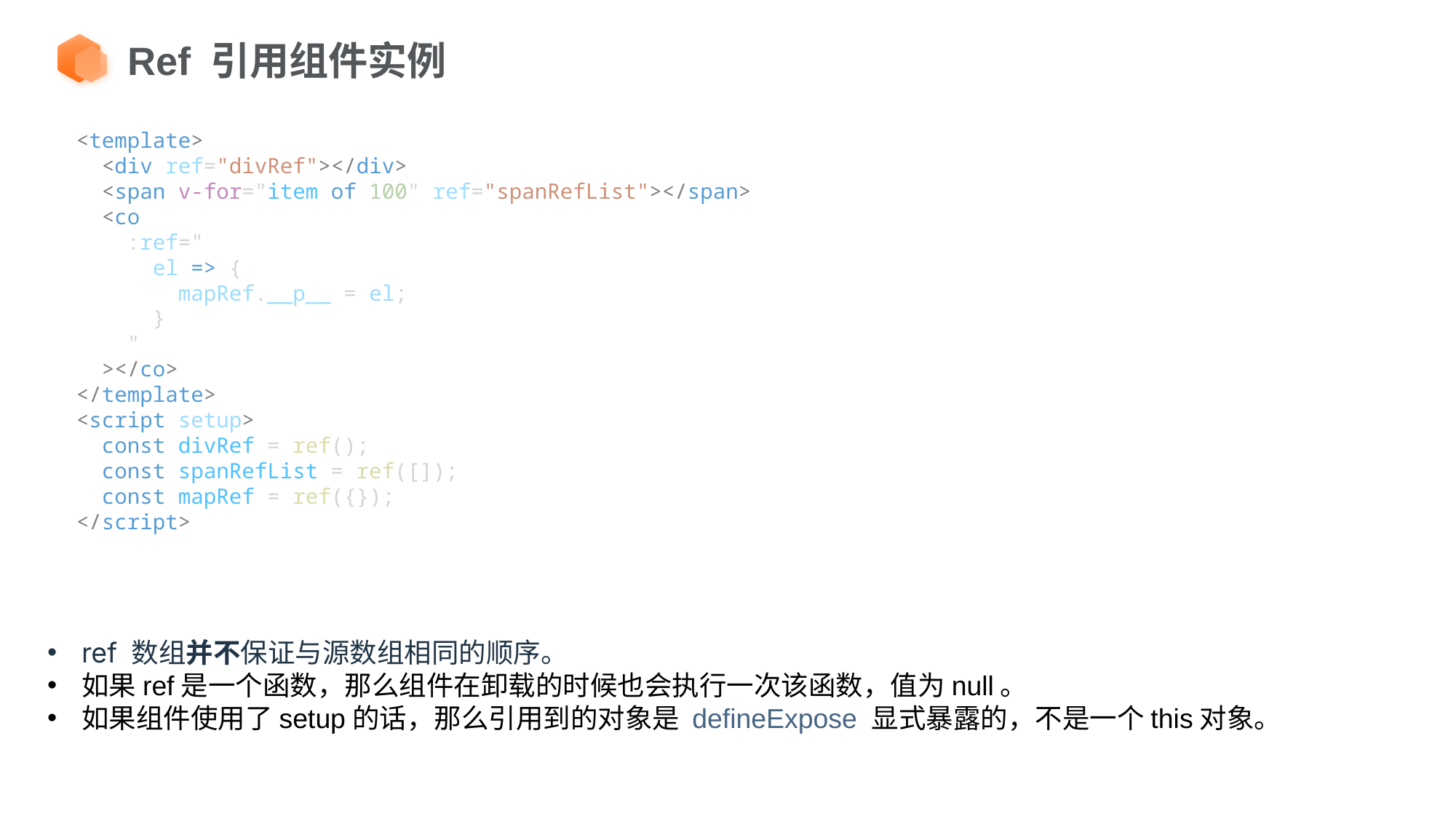

Ref 引用组件实例
<template>
  <div ref="divRef"></div>
  <span v-for="item of 100" ref="spanRefList"></span>
  <co
    :ref="
      el => {
        mapRef.__p__ = el;
      }
    "
  ></co>
</template>
<script setup>
  const divRef = ref();
  const spanRefList = ref([]);
  const mapRef = ref({});
</script>

ref 数组并不保证与源数组相同的顺序。
如果ref是一个函数，那么组件在卸载的时候也会执行一次该函数，值为null。
如果组件使用了setup的话，那么引用到的对象是 defineExpose 显式暴露的，不是一个this对象。